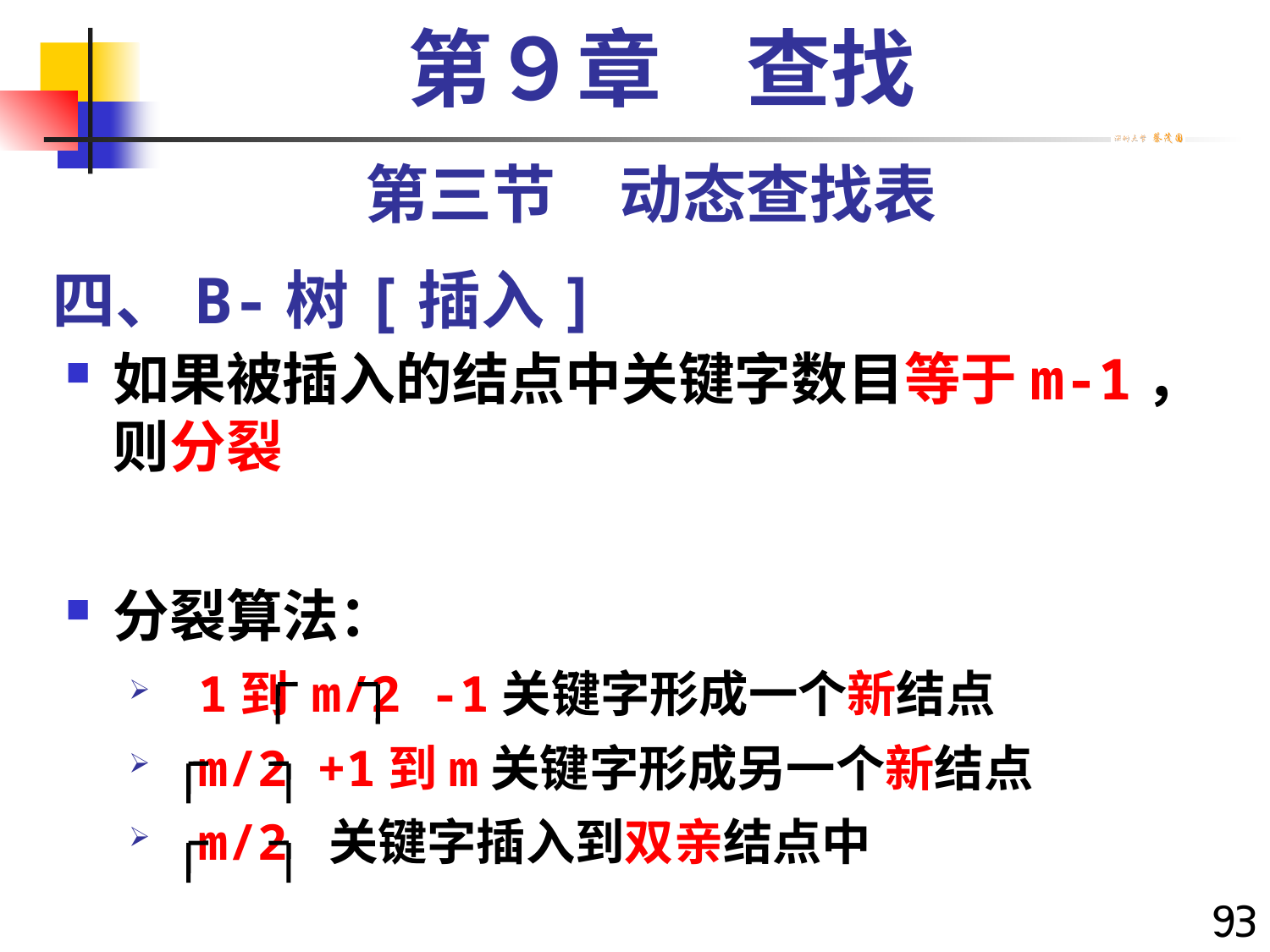

第９章　查找
第三节　动态查找表
# 四、B-树[插入]
如果被插入的结点中关键字数目等于m-1，则分裂

分裂算法：
 1到 m/2 -1关键字形成一个新结点
 m/2 +1到m关键字形成另一个新结点
 m/2 关键字插入到双亲结点中

93